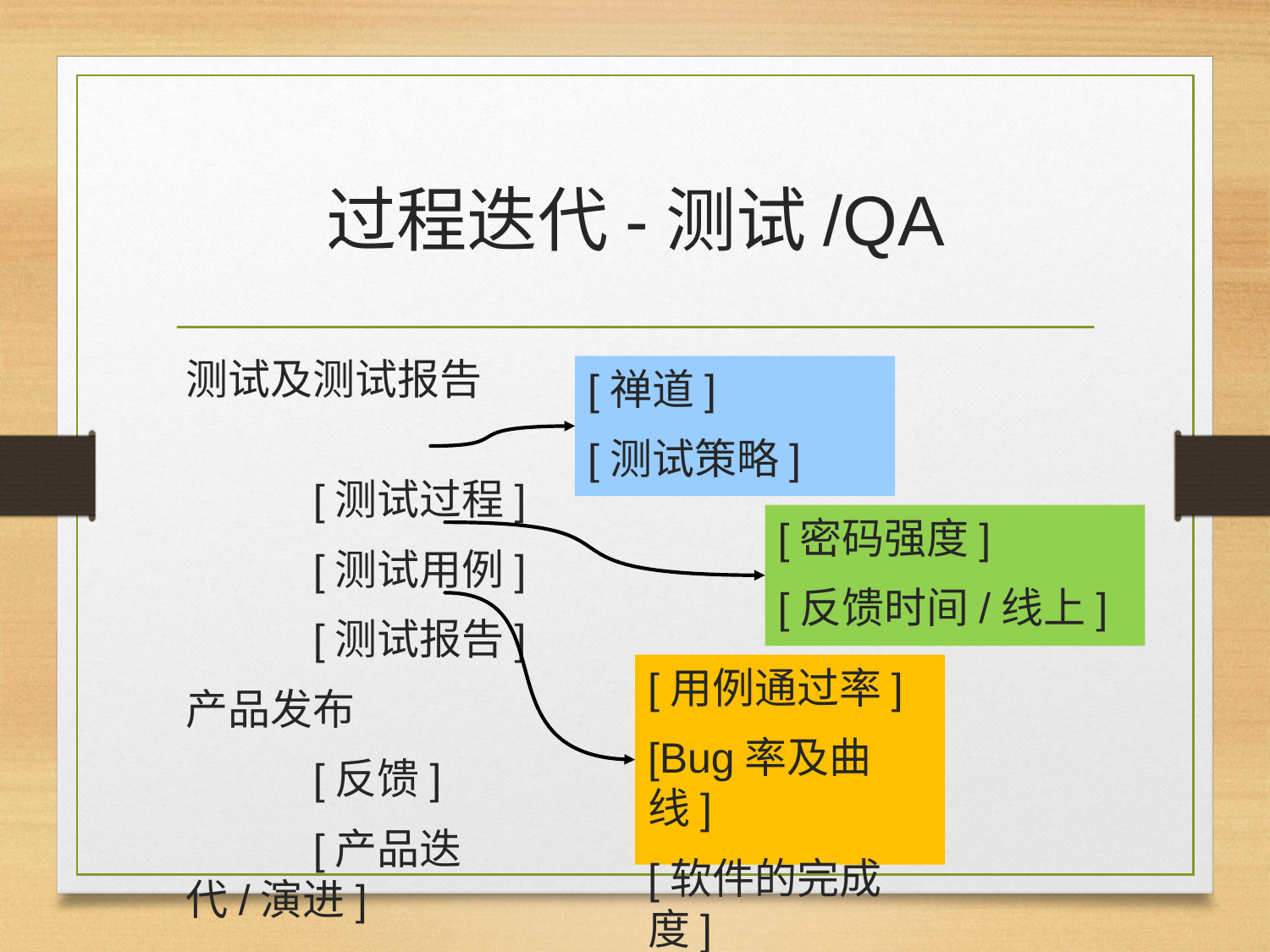

# 过程迭代-测试/QA
测试及测试报告
	[测试过程]
	[测试用例]
	[测试报告]
产品发布
	[反馈]
	[产品迭代/演进]
[禅道]
[测试策略]
[密码强度]
[反馈时间/线上]
[用例通过率]
[Bug率及曲线]
[软件的完成度]